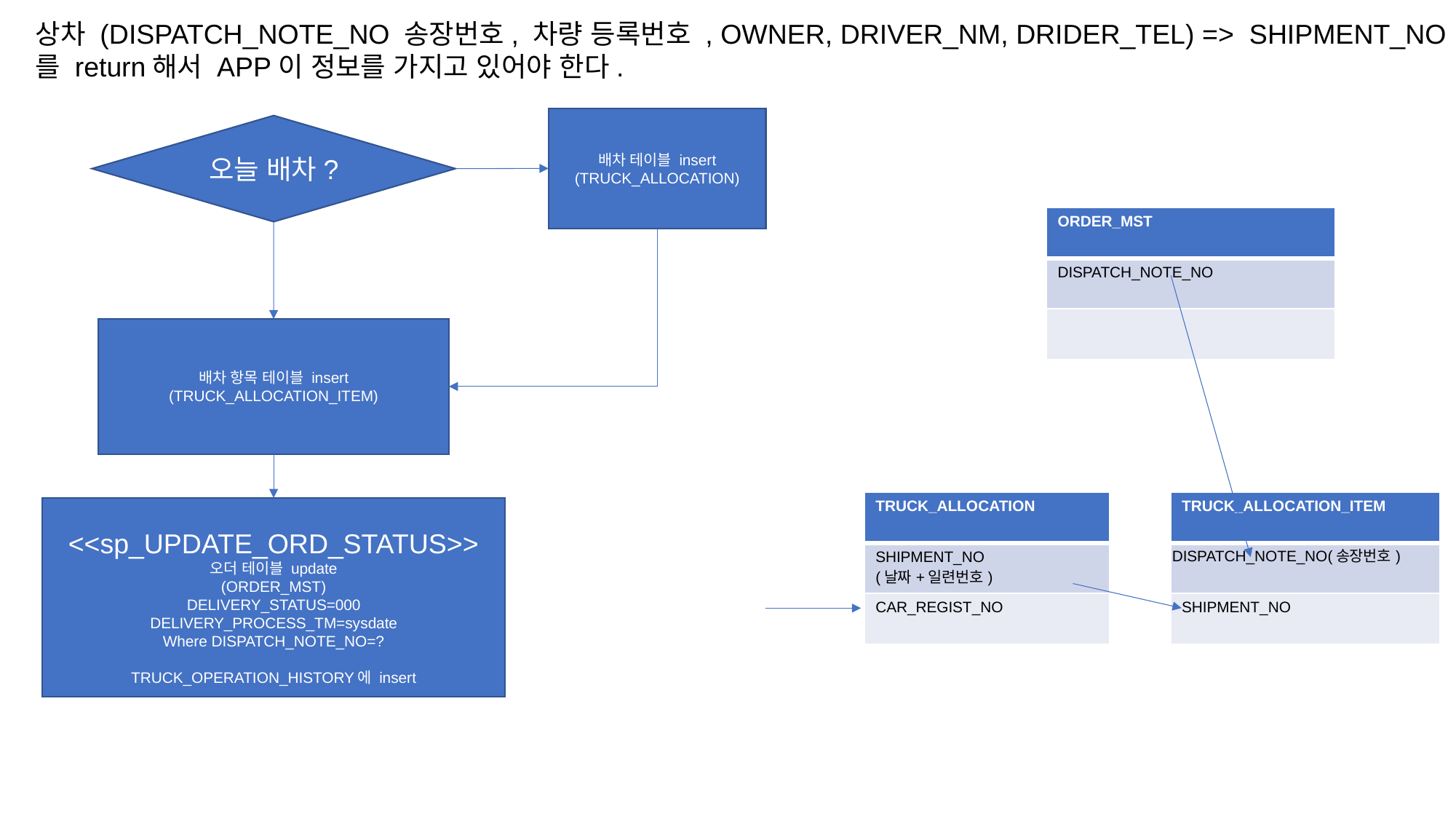

상차 (DISPATCH_NOTE_NO 송장번호, 차량 등록번호 , OWNER, DRIVER_NM, DRIDER_TEL) =>  SHIPMENT_NO를 return해서 APP이 정보를 가지고 있어야 한다.
배차 테이블 insert
(TRUCK_ALLOCATION)
오늘 배차?
| ORDER\_MST |
| --- |
| DISPATCH\_NOTE\_NO |
|  |
배차 항목 테이블 insert
(TRUCK_ALLOCATION_ITEM)
| TRUCK\_ALLOCATION\_ITEM |
| --- |
| DISPATCH\_NOTE\_NO(송장번호) |
| SHIPMENT\_NO |
| TRUCK\_ALLOCATION |
| --- |
| SHIPMENT\_NO (날짜+일련번호) |
| CAR\_REGIST\_NO |

<<sp_UPDATE_ORD_STATUS>>
오더 테이블 update
(ORDER_MST)
DELIVERY_STATUS=000
DELIVERY_PROCESS_TM=sysdate
Where DISPATCH_NOTE_NO=?

TRUCK_OPERATION_HISTORY에 insert